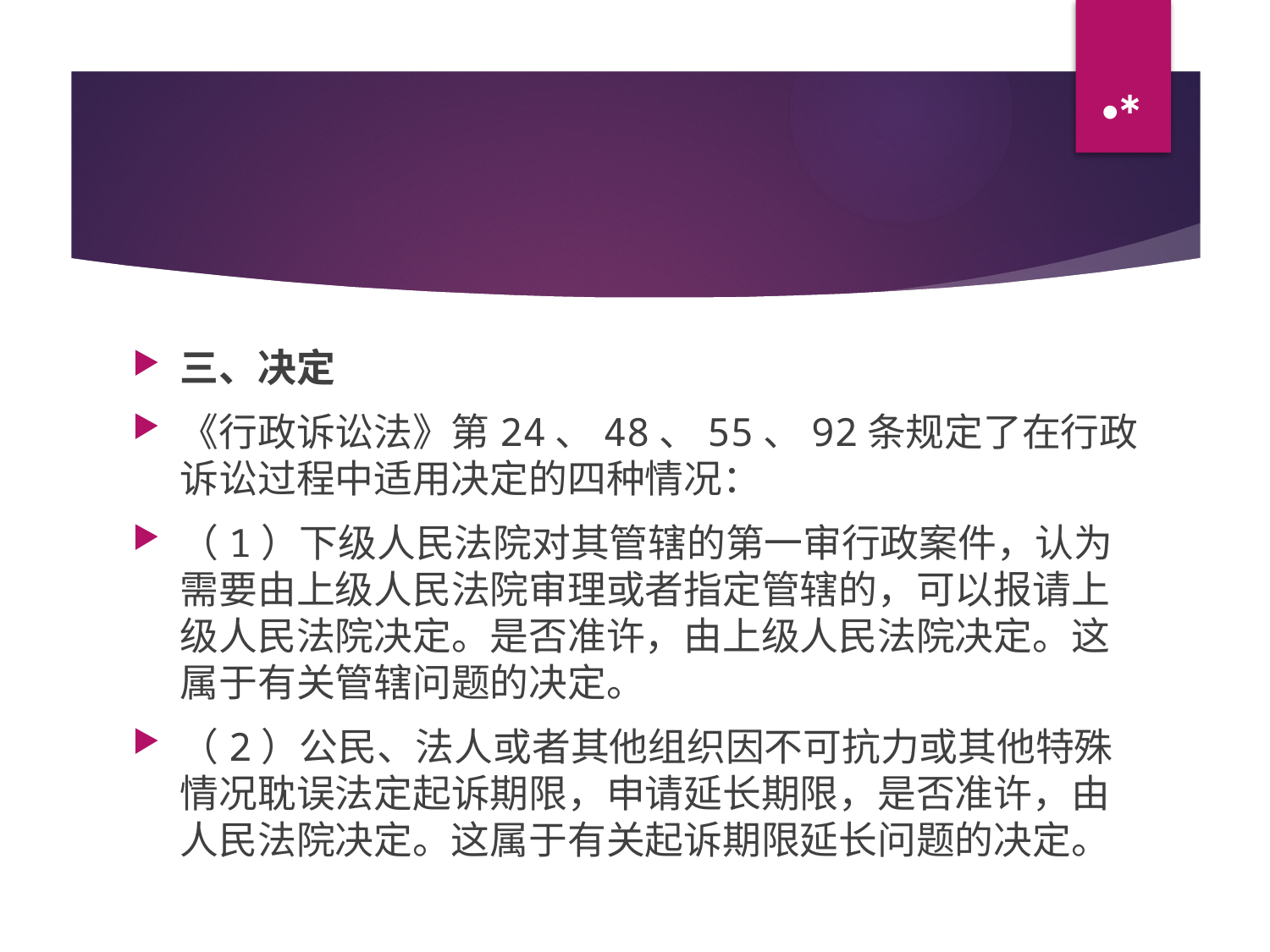

*
#
三、决定
《行政诉讼法》第24、48、55、92条规定了在行政诉讼过程中适用决定的四种情况：
（1）下级人民法院对其管辖的第一审行政案件，认为需要由上级人民法院审理或者指定管辖的，可以报请上级人民法院决定。是否准许，由上级人民法院决定。这属于有关管辖问题的决定。
（2）公民、法人或者其他组织因不可抗力或其他特殊情况耽误法定起诉期限，申请延长期限，是否准许，由人民法院决定。这属于有关起诉期限延长问题的决定。